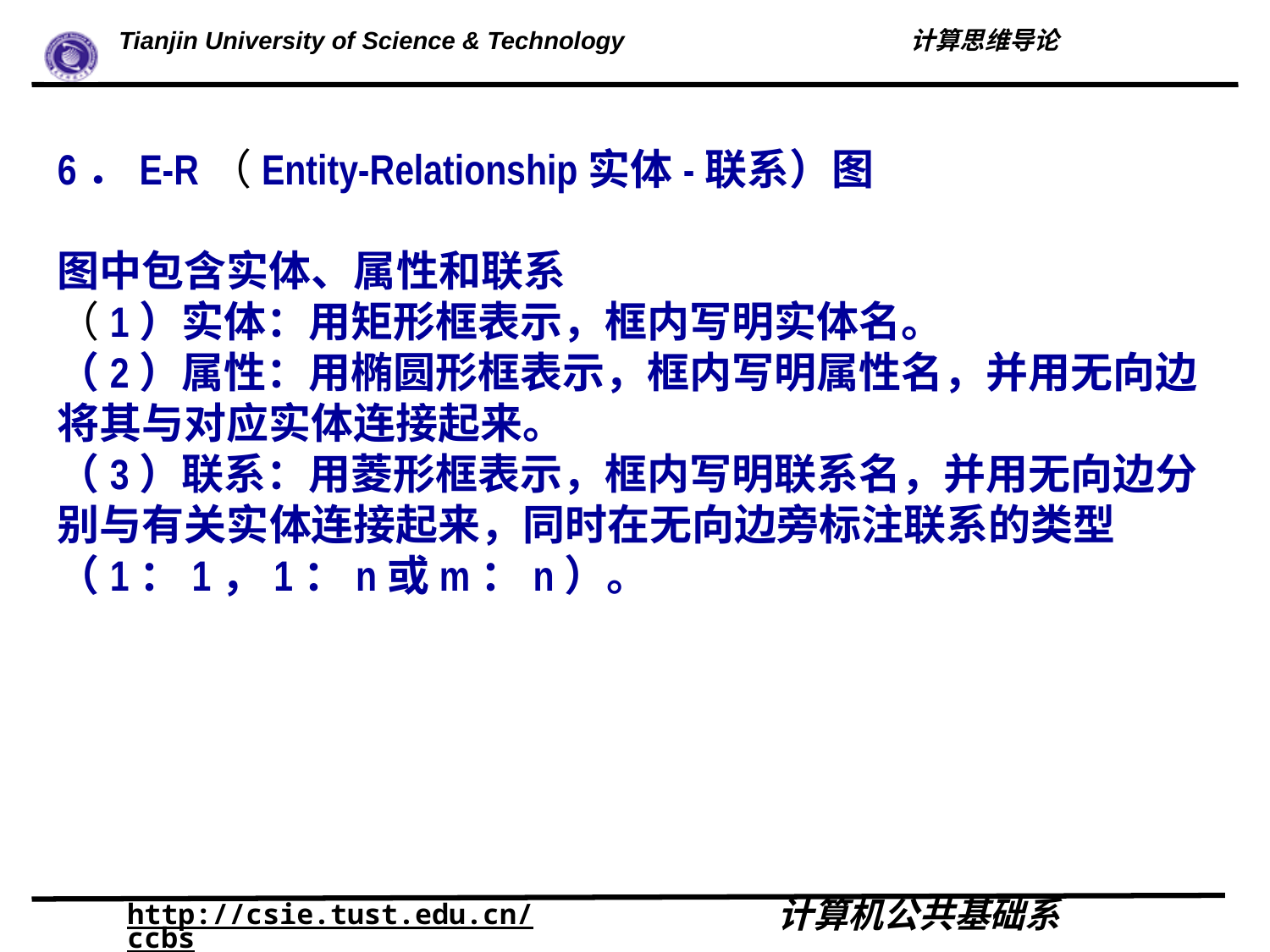

6．E-R（Entity-Relationship实体-联系）图

图中包含实体、属性和联系
（1）实体：用矩形框表示，框内写明实体名。
（2）属性：用椭圆形框表示，框内写明属性名，并用无向边将其与对应实体连接起来。
（3）联系：用菱形框表示，框内写明联系名，并用无向边分别与有关实体连接起来，同时在无向边旁标注联系的类型（1：1，1：n或m：n）。